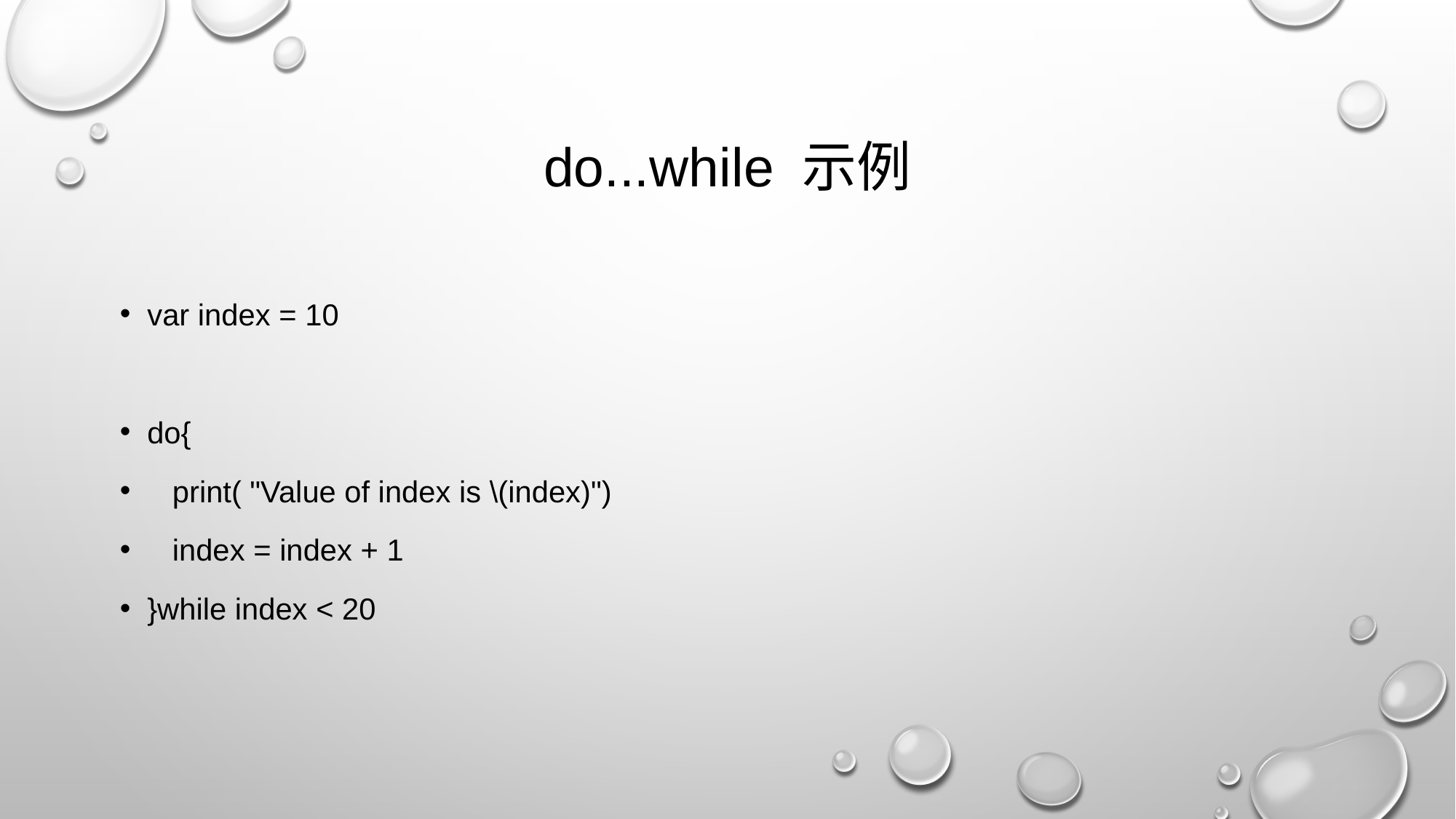

# do...while 示例
var index = 10

do{
   print( "Value of index is \(index)")
   index = index + 1
}while index < 20